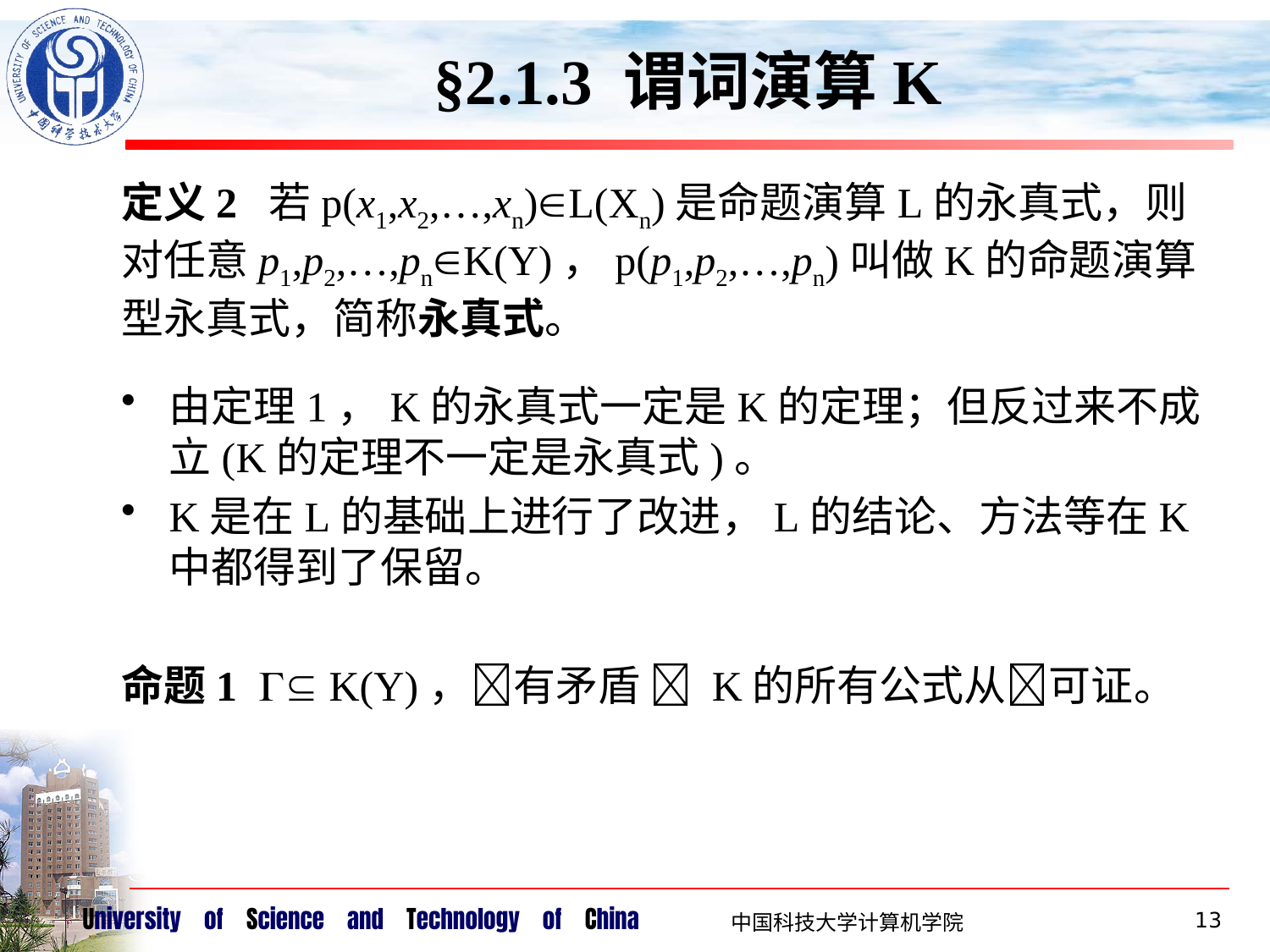

§2.1.3 谓词演算K
定义2  若p(x1,x2,…,xn)∈L(Xn)是命题演算L的永真式，则对任意p1,p2,…,pn∈K(Y)，p(p1,p2,…,pn)叫做K的命题演算型永真式，简称永真式。

由定理1，K的永真式一定是K的定理；但反过来不成立(K的定理不一定是永真式)。
K是在L的基础上进行了改进，L的结论、方法等在K中都得到了保留。

命题1  Γ⊆ K(Y)，Γ有矛盾 ⇒ K的所有公式从Γ可证。